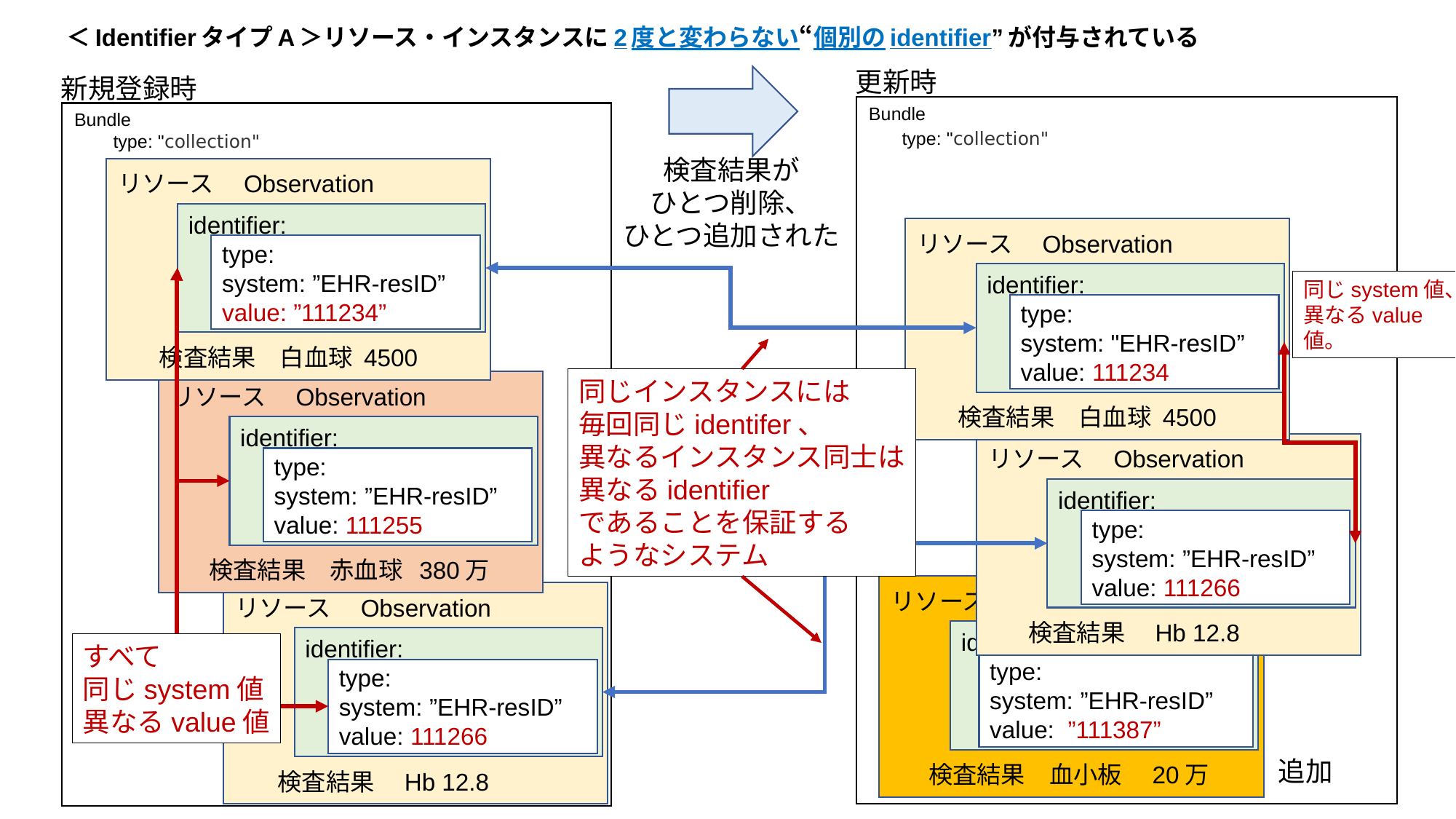

# ＜IdentifierタイプA＞リソース・インスタンスに2度と変わらない“個別のidentifier”が付与されている
更新時
新規登録時

Bundle

Bundle
type: "collection"
type: "collection"
検査結果が
ひとつ削除、
ひとつ追加された

リソース　Observation
identifier:

type:
system: ”EHR-resID”
value: ”111234”
検査結果　白血球 4500

リソース　Observation
identifier:

type:
system: "EHR-resID”
value: 111234
検査結果　白血球 4500
同じsystem値、
異なるvalue値。
同じインスタンスには
毎回同じidentifer、
異なるインスタンス同士は
異なるidentifier
であることを保証する
ようなシステム

リソース　Observation
identifier:

type:
system: ”EHR-resID”
value: 111255
検査結果　赤血球  380万

リソース　Observation
identifier:

type:
system: ”EHR-resID”
value: 111266
検査結果　Hb 12.8

リソース　Observation
identifier:

type:
system: ”EHR-resID”
value:  ”111387”
検査結果　血小板　20万

リソース　Observation
identifier:

type:
system: ”EHR-resID”
value: 111266
検査結果　Hb 12.8
すべて
同じsystem値
異なるvalue値
追加